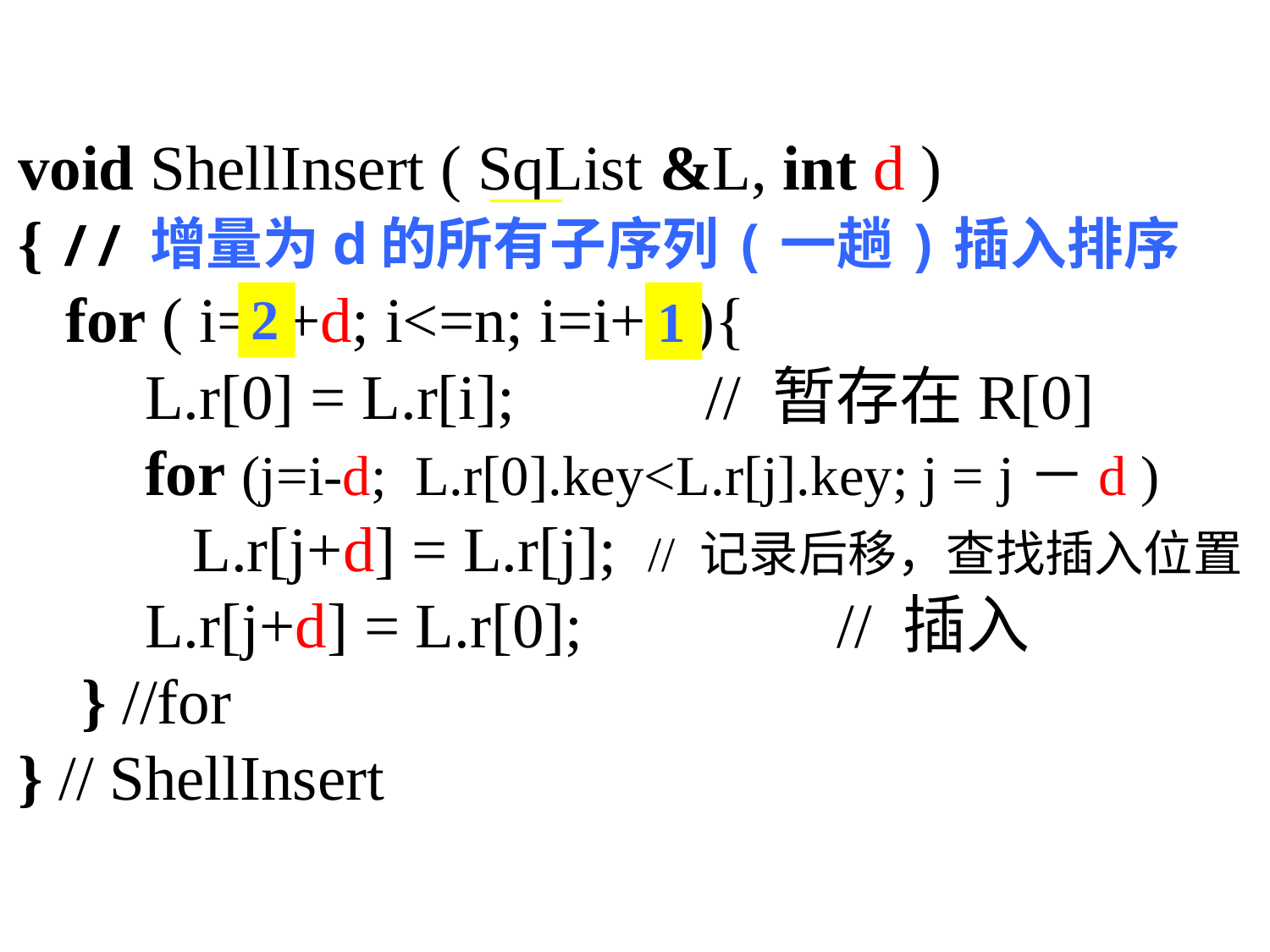

void ShellInsert ( SqList &L, int d )
{ // 增量为d 时第一个子序列的插入排序
   for ( i=1+d; i<=n; i=i+d ){
        L.r[0] = L.r[i];            // 暂存在R[0]
        for (j=i-d;  L.r[0].key<L.r[j].key; j = j－d )
           L.r[j+d] = L.r[j];  // 记录后移，查找插入位置
        L.r[j+d] = L.r[0];                // 插入
    } //for
} // ShellInsert
二
增量为d的所有子序列(一趟)插入排序
2
1